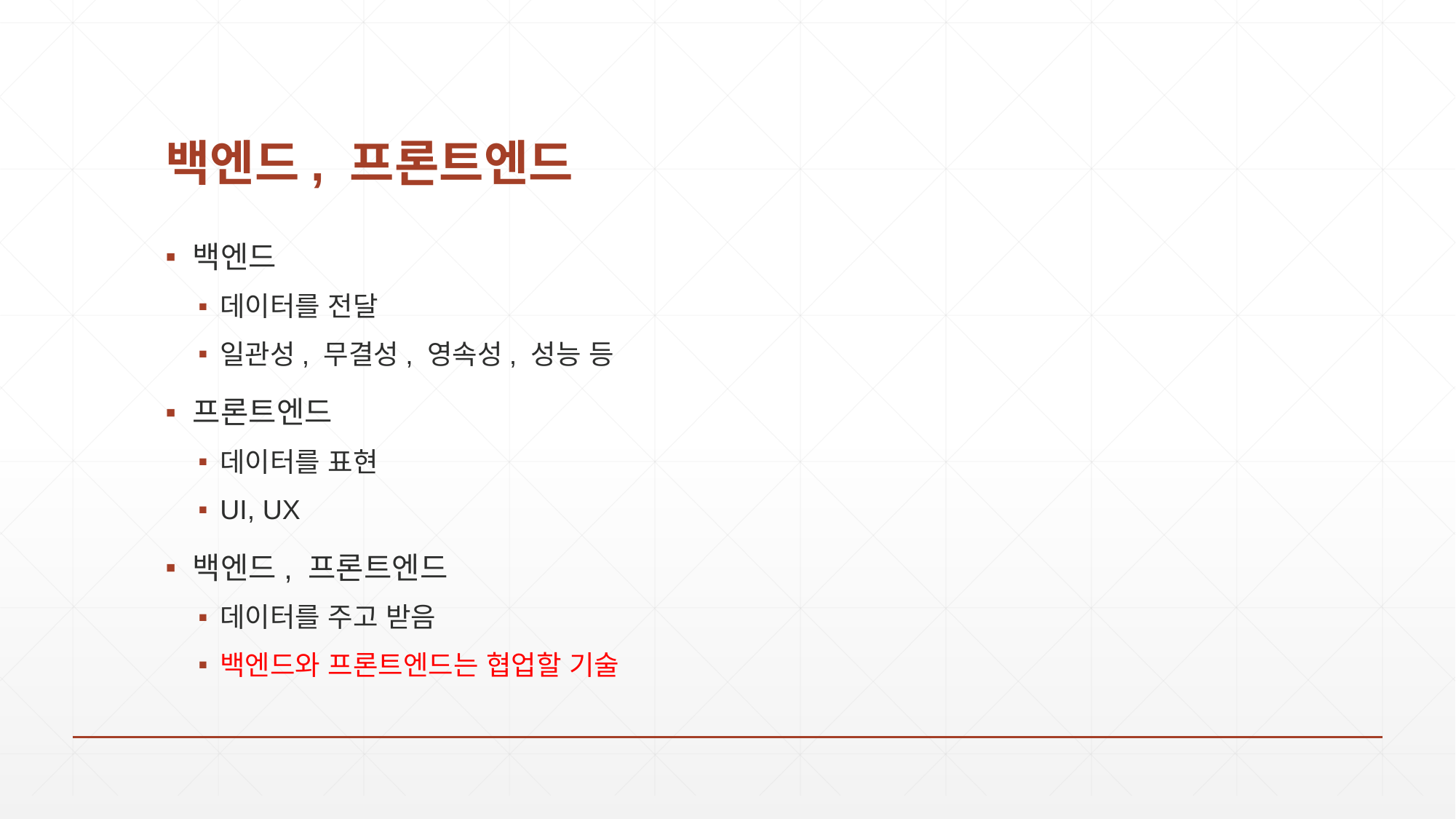

# 백엔드, 프론트엔드
백엔드
데이터를 전달
일관성, 무결성, 영속성, 성능 등
프론트엔드
데이터를 표현
UI, UX
백엔드, 프론트엔드
데이터를 주고 받음
백엔드와 프론트엔드는 협업할 기술